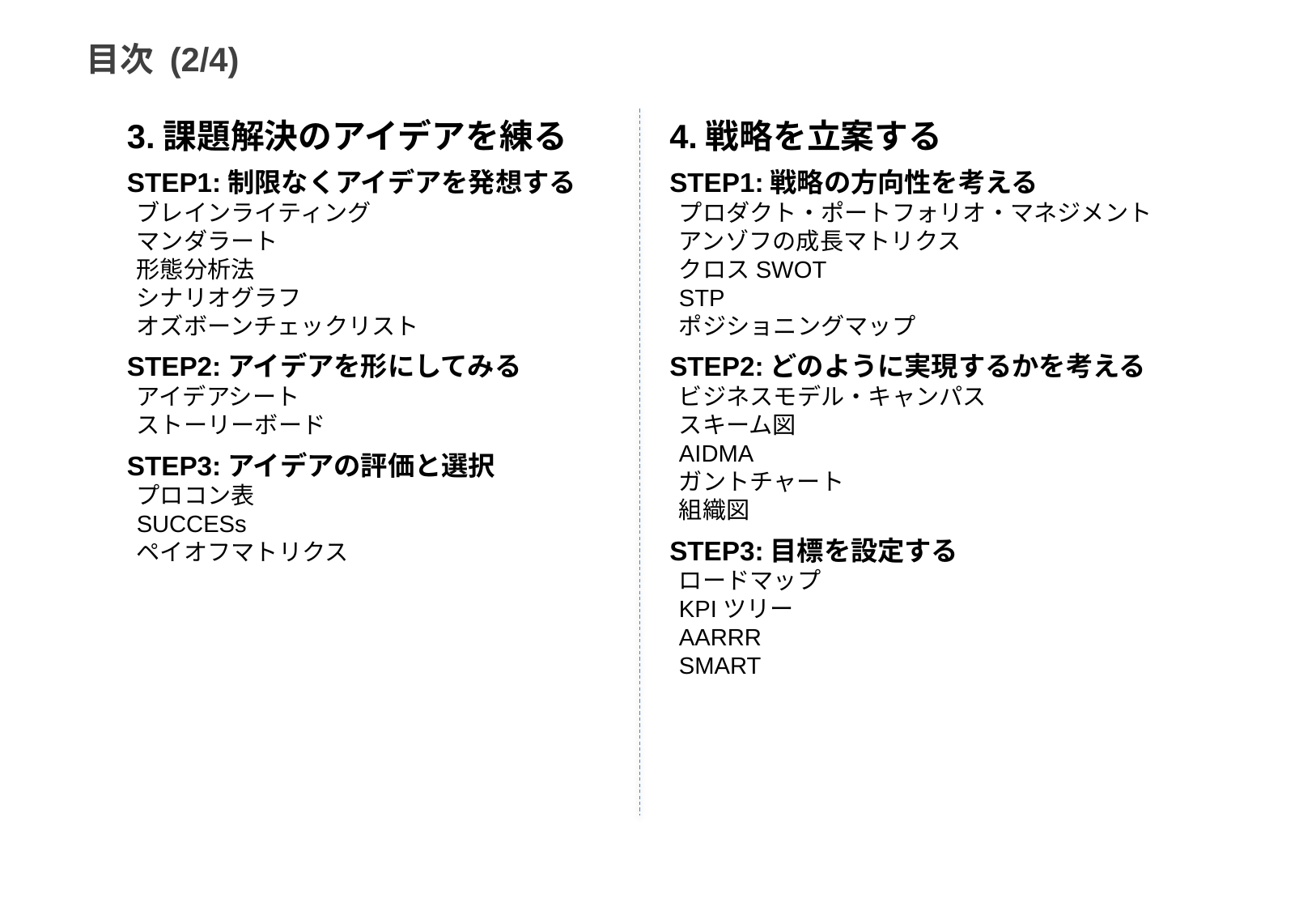

目次 (2/4)
3.課題解決のアイデアを練る
STEP1:制限なくアイデアを発想する
ブレインライティング
マンダラート
形態分析法
シナリオグラフ
オズボーンチェックリスト
STEP2:アイデアを形にしてみる
アイデアシート
ストーリーボード
STEP3:アイデアの評価と選択
プロコン表
SUCCESs
ペイオフマトリクス

4.戦略を立案する
STEP1:戦略の方向性を考える
プロダクト・ポートフォリオ・マネジメント
アンゾフの成長マトリクス
クロスSWOT
STP
ポジショニングマップ
STEP2:どのように実現するかを考える
ビジネスモデル・キャンパス
スキーム図
AIDMA
ガントチャート
組織図
STEP3:目標を設定する
ロードマップ
KPIツリー
AARRR
SMART